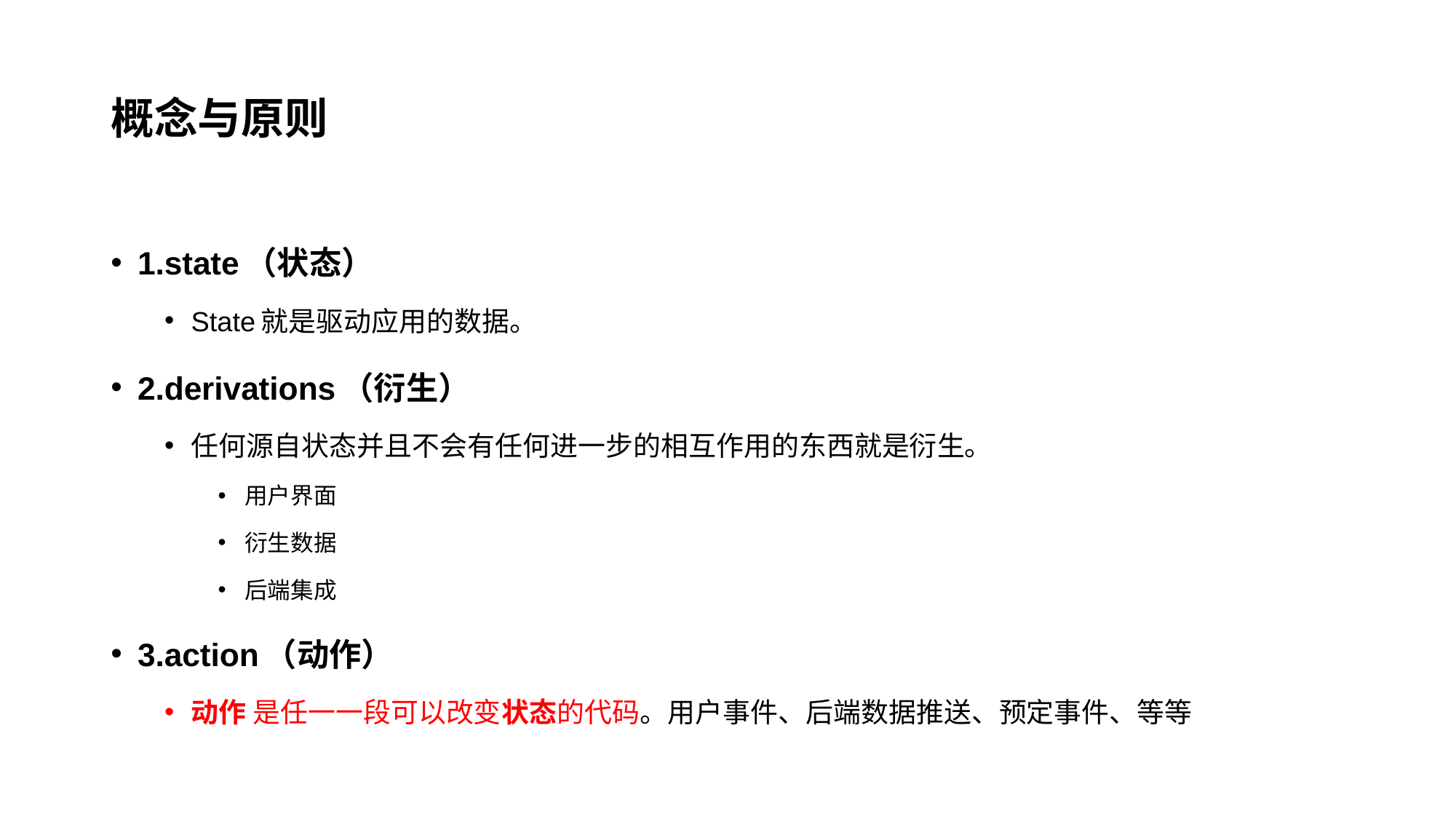

# 概念与原则
1.state（状态）
State就是驱动应用的数据。
2.derivations（衍生）
任何源自状态并且不会有任何进一步的相互作用的东西就是衍生。
用户界面
衍生数据
后端集成
3.action（动作）
动作 是任一一段可以改变状态的代码。用户事件、后端数据推送、预定事件、等等